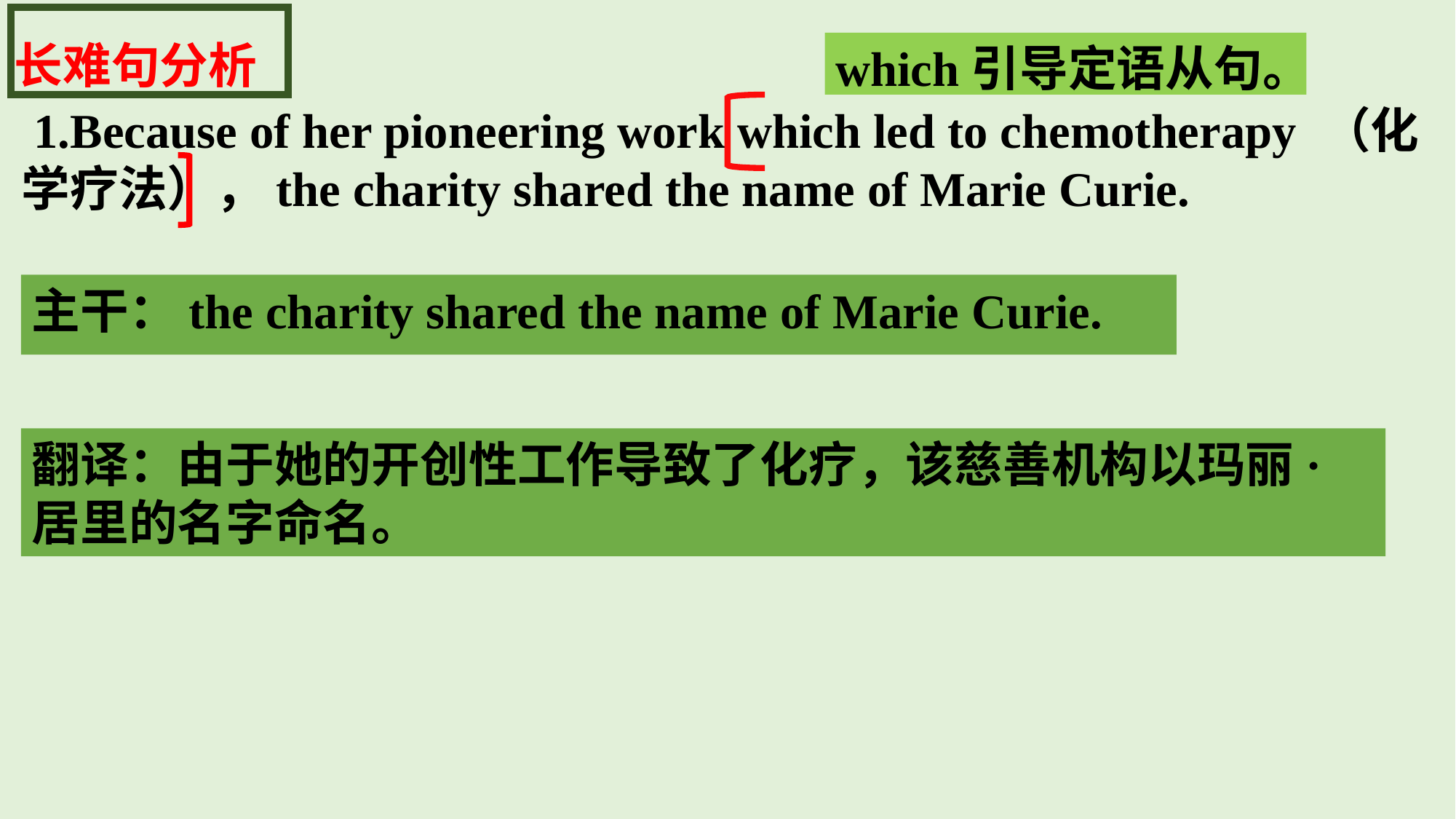

长难句分析

which引导定语从句。
 1.Because of her pioneering work which led to chemotherapy （化学疗法），the charity shared the name of Marie Curie.

主干：the charity shared the name of Marie Curie.
翻译：由于她的开创性工作导致了化疗，该慈善机构以玛丽·居里的名字命名。